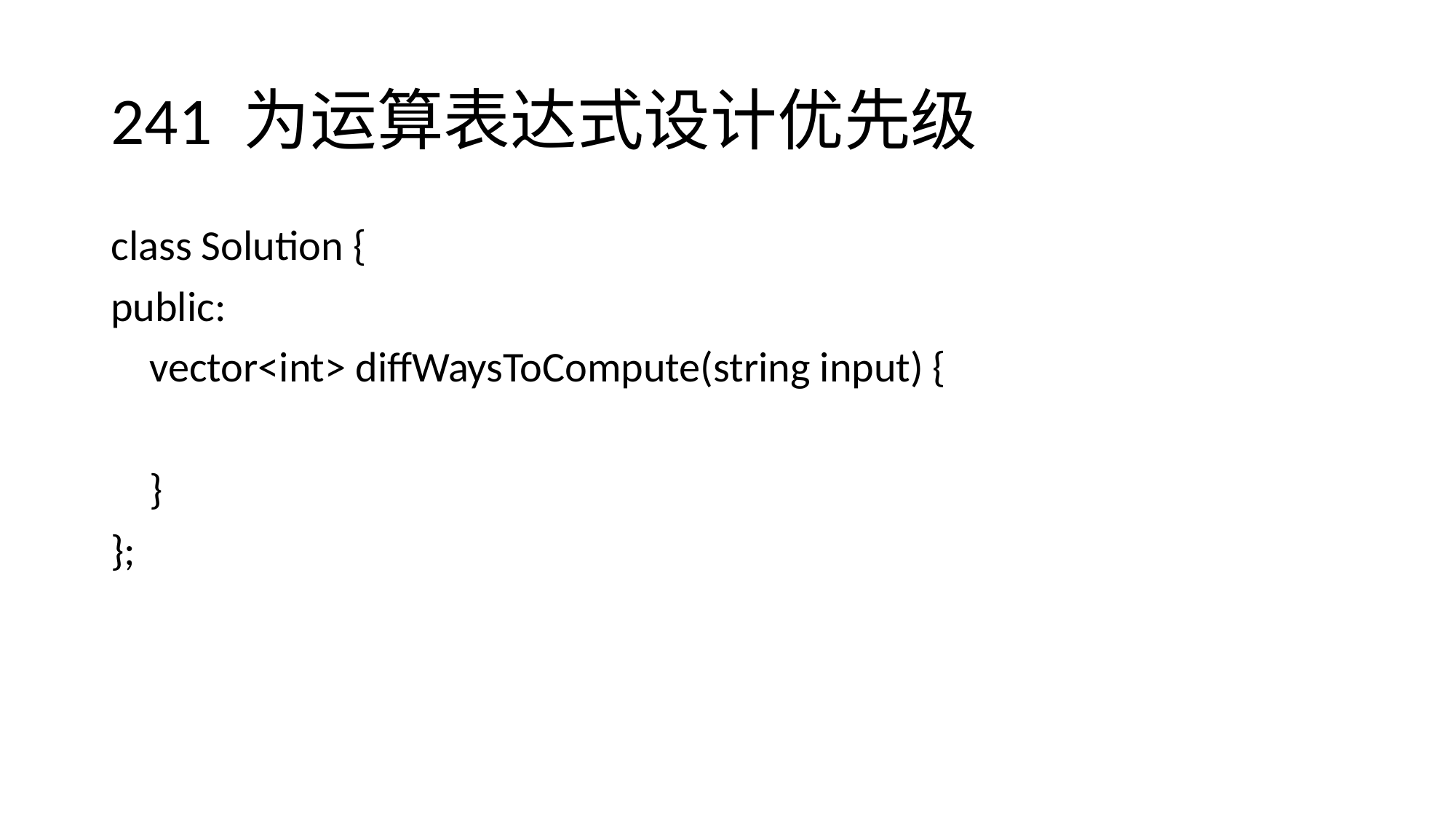

# 241 为运算表达式设计优先级
class Solution {
public:
    vector<int> diffWaysToCompute(string input) {

    }
};